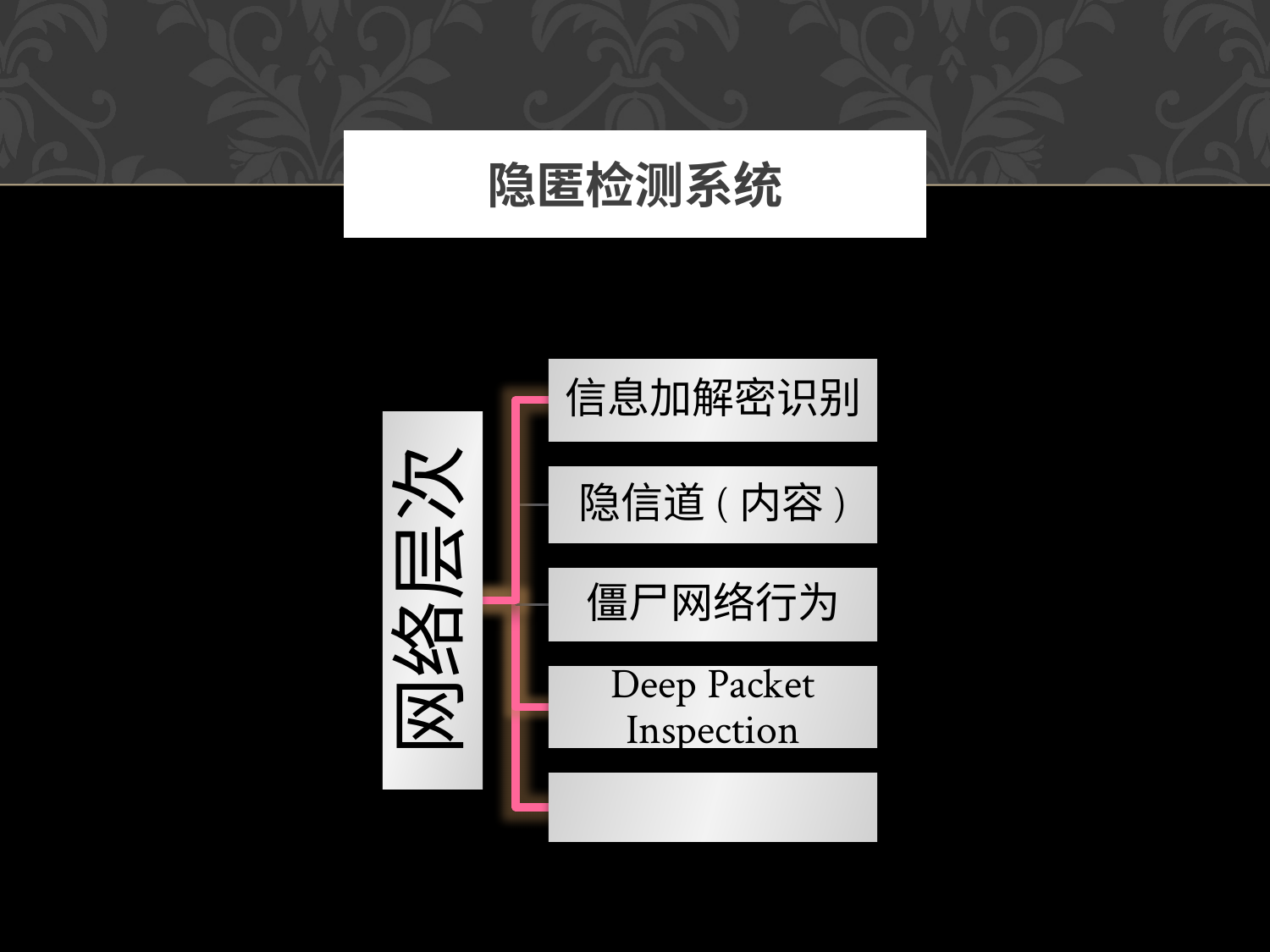

# 隐匿检测系统

网络层次
信息加解密识别
隐信道(内容)
僵尸网络行为
Deep Packet Inspection